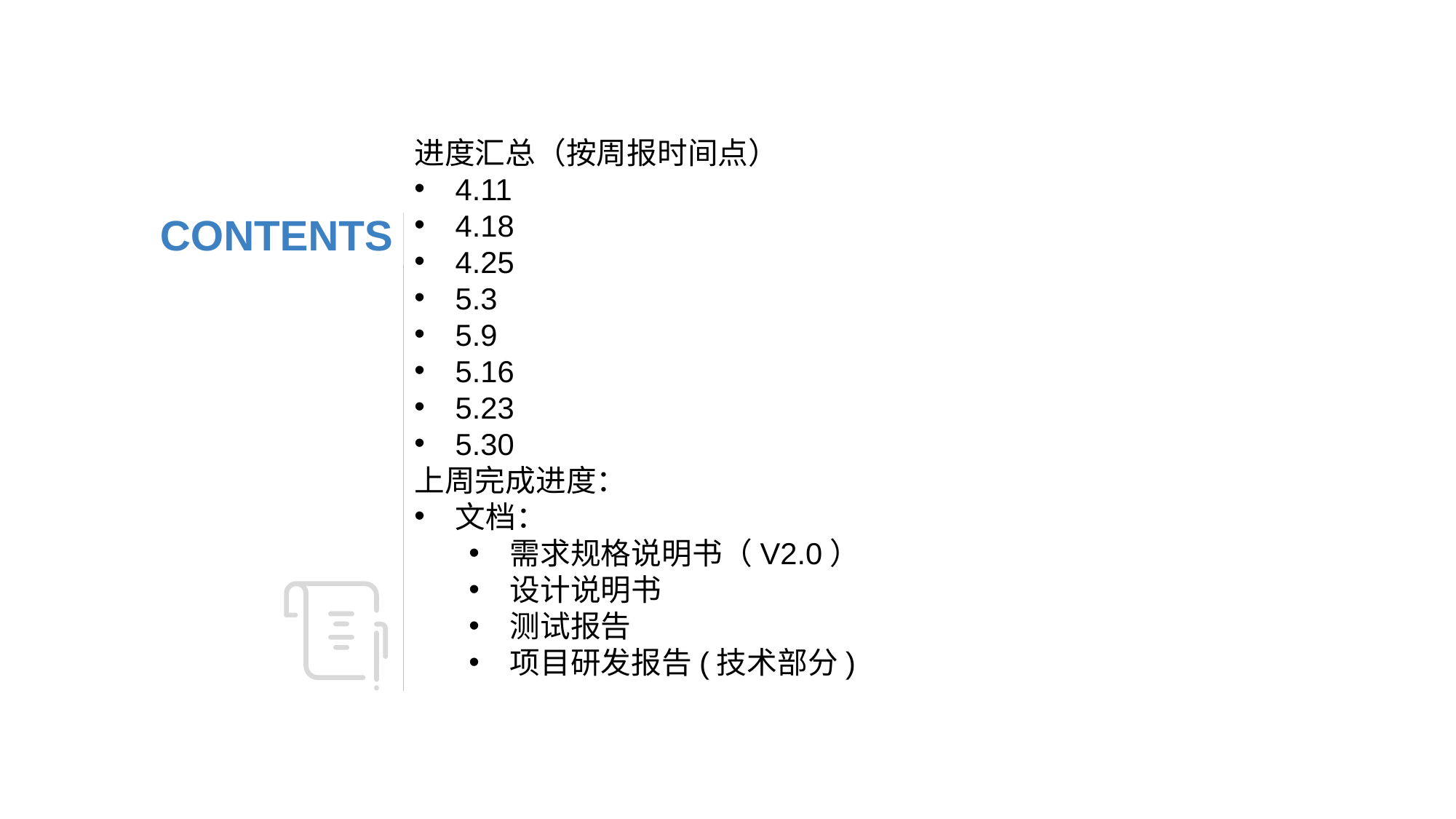

进度汇总（按周报时间点）
4.11
4.18
4.25
5.3
5.9
5.16
5.23
5.30
上周完成进度：
文档：
需求规格说明书（V2.0）
设计说明书
测试报告
项目研发报告(技术部分)
CONTENTS